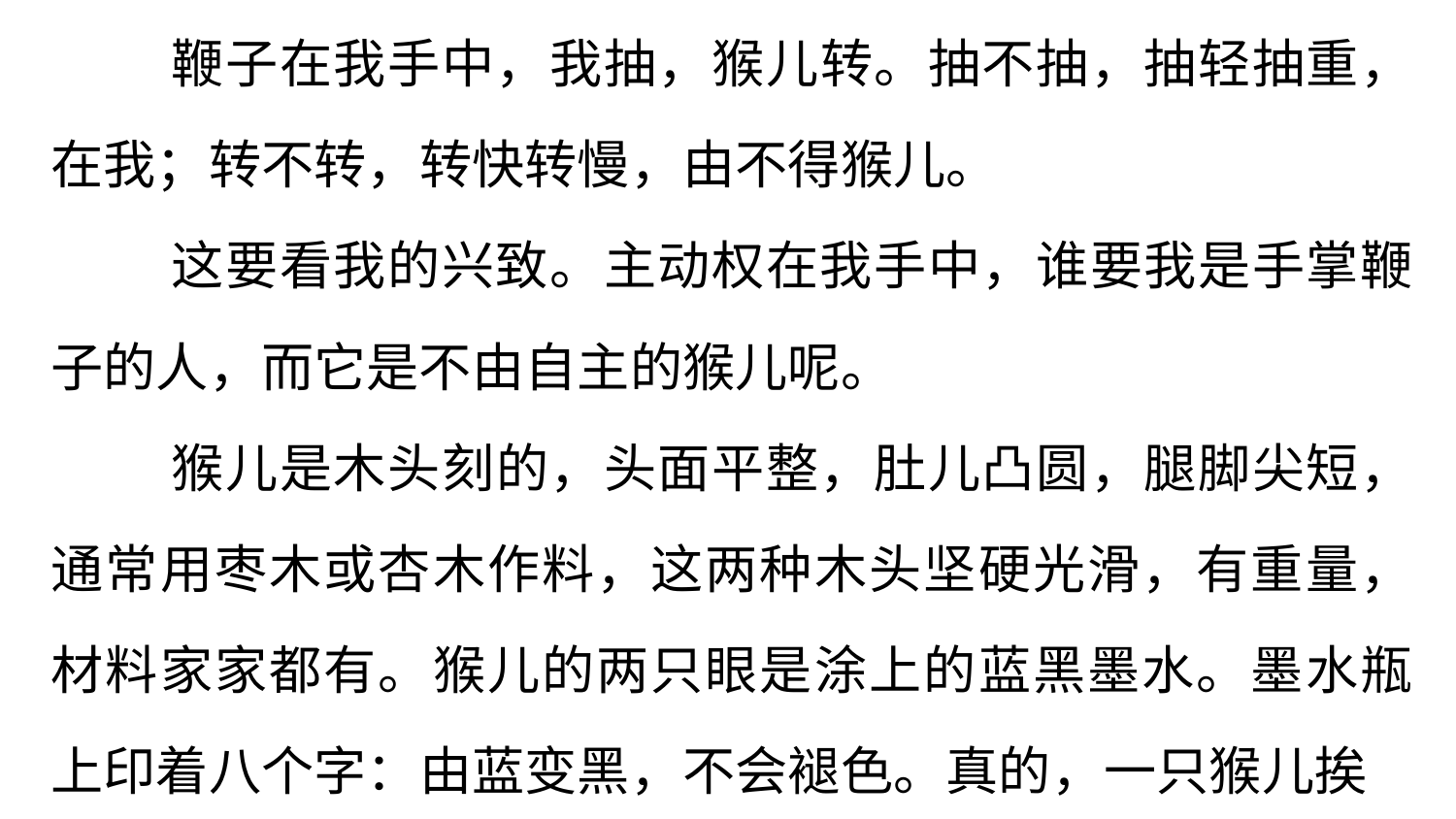

鞭子在我手中，我抽，猴儿转。抽不抽，抽轻抽重，在我；转不转，转快转慢，由不得猴儿。
        这要看我的兴致。主动权在我手中，谁要我是手掌鞭子的人，而它是不由自主的猴儿呢。
        猴儿是木头刻的，头面平整，肚儿凸圆，腿脚尖短，通常用枣木或杏木作料，这两种木头坚硬光滑，有重量，材料家家都有。猴儿的两只眼是涂上的蓝黑墨水。墨水瓶上印着八个字：由蓝变黑，不会褪色。真的，一只猴儿挨